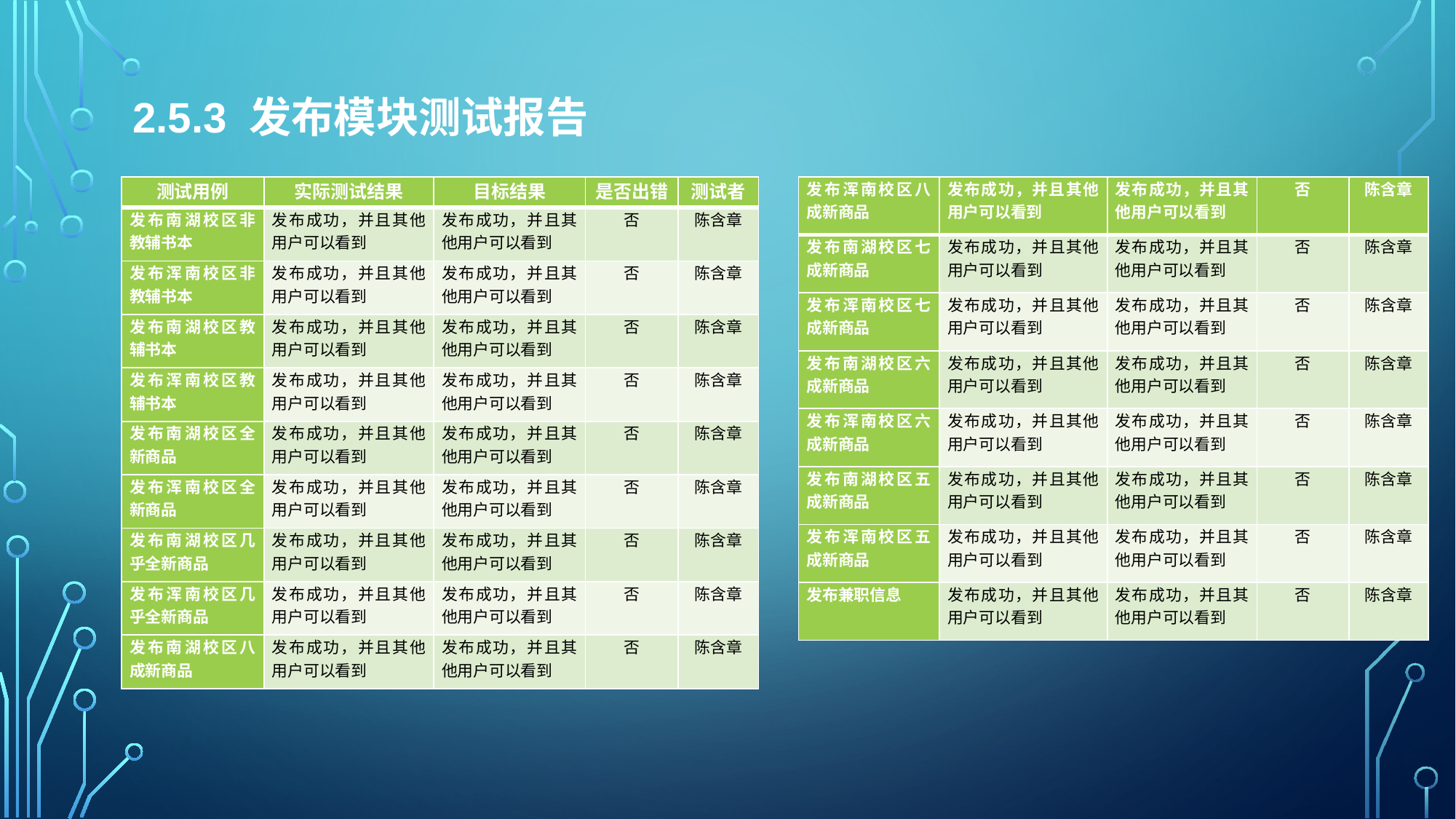

# 2.5.3 发布模块测试报告
| 发布浑南校区八成新商品 | 发布成功，并且其他用户可以看到 | 发布成功，并且其他用户可以看到 | 否 | 陈含章 |
| --- | --- | --- | --- | --- |
| 发布南湖校区七成新商品 | 发布成功，并且其他用户可以看到 | 发布成功，并且其他用户可以看到 | 否 | 陈含章 |
| 发布浑南校区七成新商品 | 发布成功，并且其他用户可以看到 | 发布成功，并且其他用户可以看到 | 否 | 陈含章 |
| 发布南湖校区六成新商品 | 发布成功，并且其他用户可以看到 | 发布成功，并且其他用户可以看到 | 否 | 陈含章 |
| 发布浑南校区六成新商品 | 发布成功，并且其他用户可以看到 | 发布成功，并且其他用户可以看到 | 否 | 陈含章 |
| 发布南湖校区五成新商品 | 发布成功，并且其他用户可以看到 | 发布成功，并且其他用户可以看到 | 否 | 陈含章 |
| 发布浑南校区五成新商品 | 发布成功，并且其他用户可以看到 | 发布成功，并且其他用户可以看到 | 否 | 陈含章 |
| 发布兼职信息 | 发布成功，并且其他用户可以看到 | 发布成功，并且其他用户可以看到 | 否 | 陈含章 |
| 测试用例 | 实际测试结果 | 目标结果 | 是否出错 | 测试者 |
| --- | --- | --- | --- | --- |
| 发布南湖校区非教辅书本 | 发布成功，并且其他用户可以看到 | 发布成功，并且其他用户可以看到 | 否 | 陈含章 |
| 发布浑南校区非教辅书本 | 发布成功，并且其他用户可以看到 | 发布成功，并且其他用户可以看到 | 否 | 陈含章 |
| 发布南湖校区教辅书本 | 发布成功，并且其他用户可以看到 | 发布成功，并且其他用户可以看到 | 否 | 陈含章 |
| 发布浑南校区教辅书本 | 发布成功，并且其他用户可以看到 | 发布成功，并且其他用户可以看到 | 否 | 陈含章 |
| 发布南湖校区全新商品 | 发布成功，并且其他用户可以看到 | 发布成功，并且其他用户可以看到 | 否 | 陈含章 |
| 发布浑南校区全新商品 | 发布成功，并且其他用户可以看到 | 发布成功，并且其他用户可以看到 | 否 | 陈含章 |
| 发布南湖校区几乎全新商品 | 发布成功，并且其他用户可以看到 | 发布成功，并且其他用户可以看到 | 否 | 陈含章 |
| 发布浑南校区几乎全新商品 | 发布成功，并且其他用户可以看到 | 发布成功，并且其他用户可以看到 | 否 | 陈含章 |
| 发布南湖校区八成新商品 | 发布成功，并且其他用户可以看到 | 发布成功，并且其他用户可以看到 | 否 | 陈含章 |